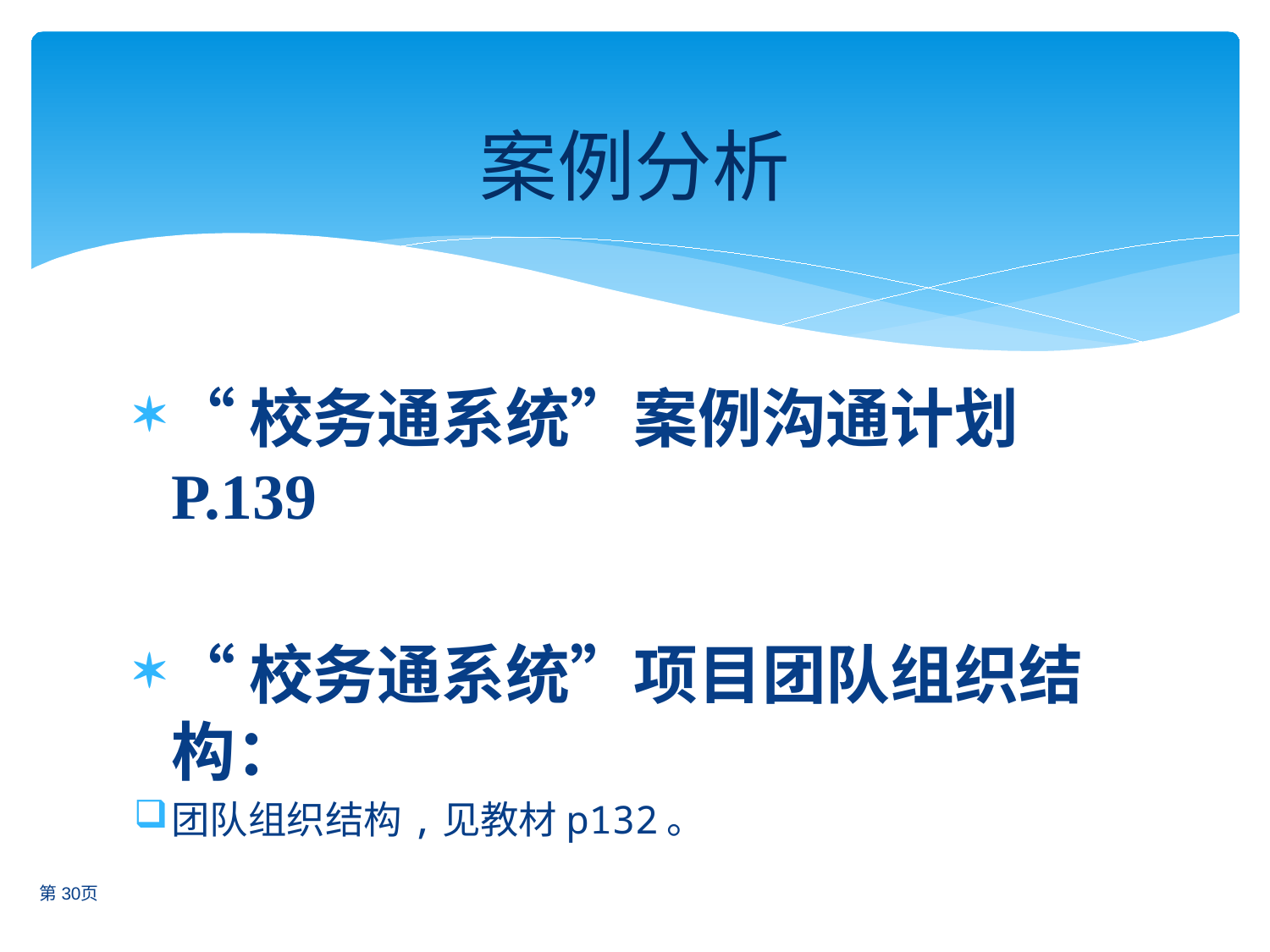

# 案例分析
“校务通系统”案例沟通计划       P.139

“校务通系统”项目团队组织结构：
团队组织结构,见教材p132。
第30页